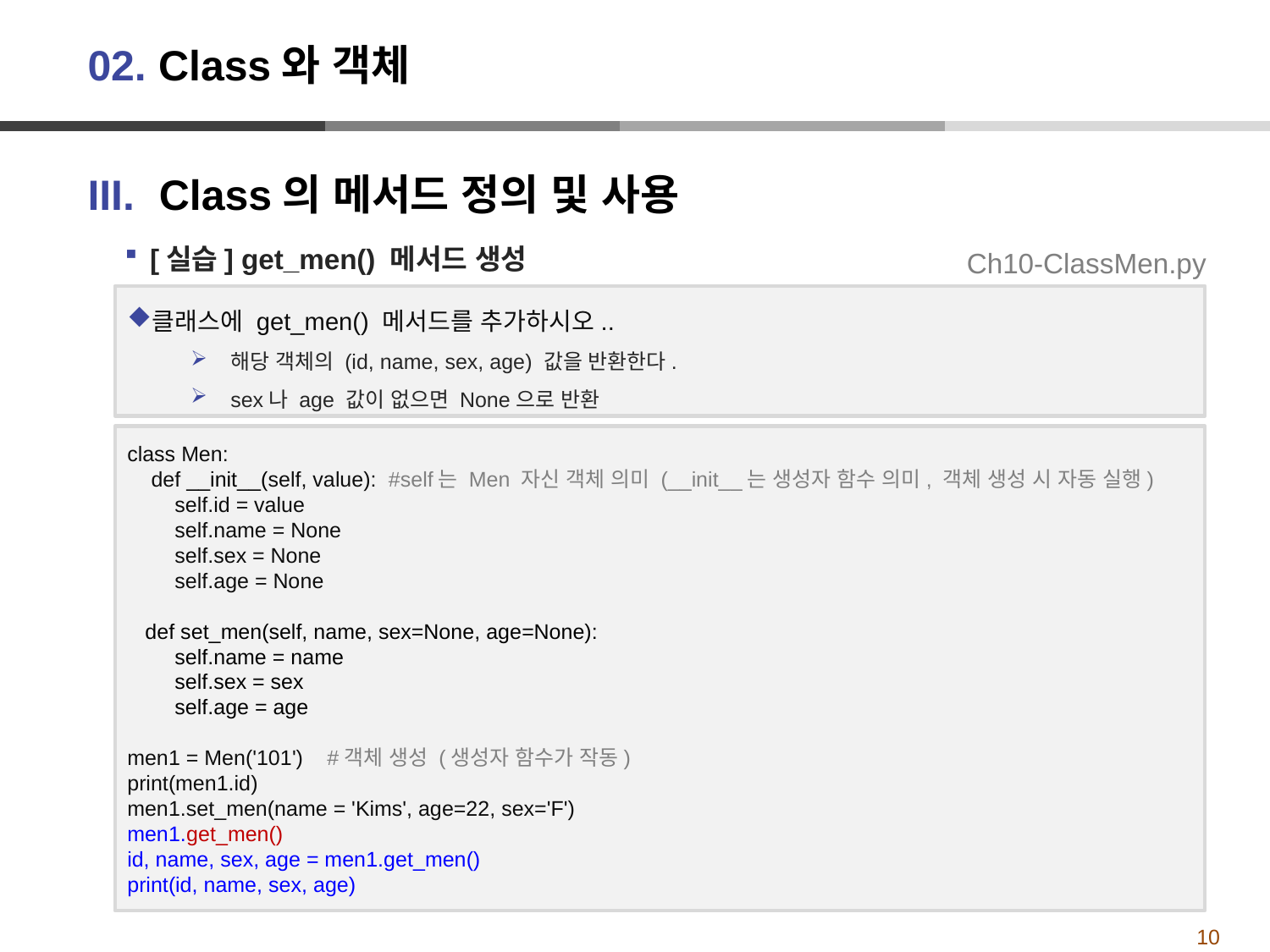

# 02. Class와 객체
Class의 메서드 정의 및 사용
[실습] get_men() 메서드 생성
Ch10-ClassMen.py
클래스에 get_men() 메서드를 추가하시오..
해당 객체의 (id, name, sex, age) 값을 반환한다.
sex나 age 값이 없으면 None으로 반환
class Men:
    def __init__(self, value):  #self는 Men 자신 객체 의미 (__init__는 생성자 함수 의미, 객체 생성 시 자동 실행)
        self.id = value
        self.name = None
        self.sex = None
        self.age = None

   def set_men(self, name, sex=None, age=None):
        self.name = name
        self.sex = sex
        self.age = age

men1 = Men('101')    #객체 생성 (생성자 함수가 작동)
print(men1.id)
men1.set_men(name = 'Kims', age=22, sex='F')
men1.get_men()
id, name, sex, age = men1.get_men()
print(id, name, sex, age)